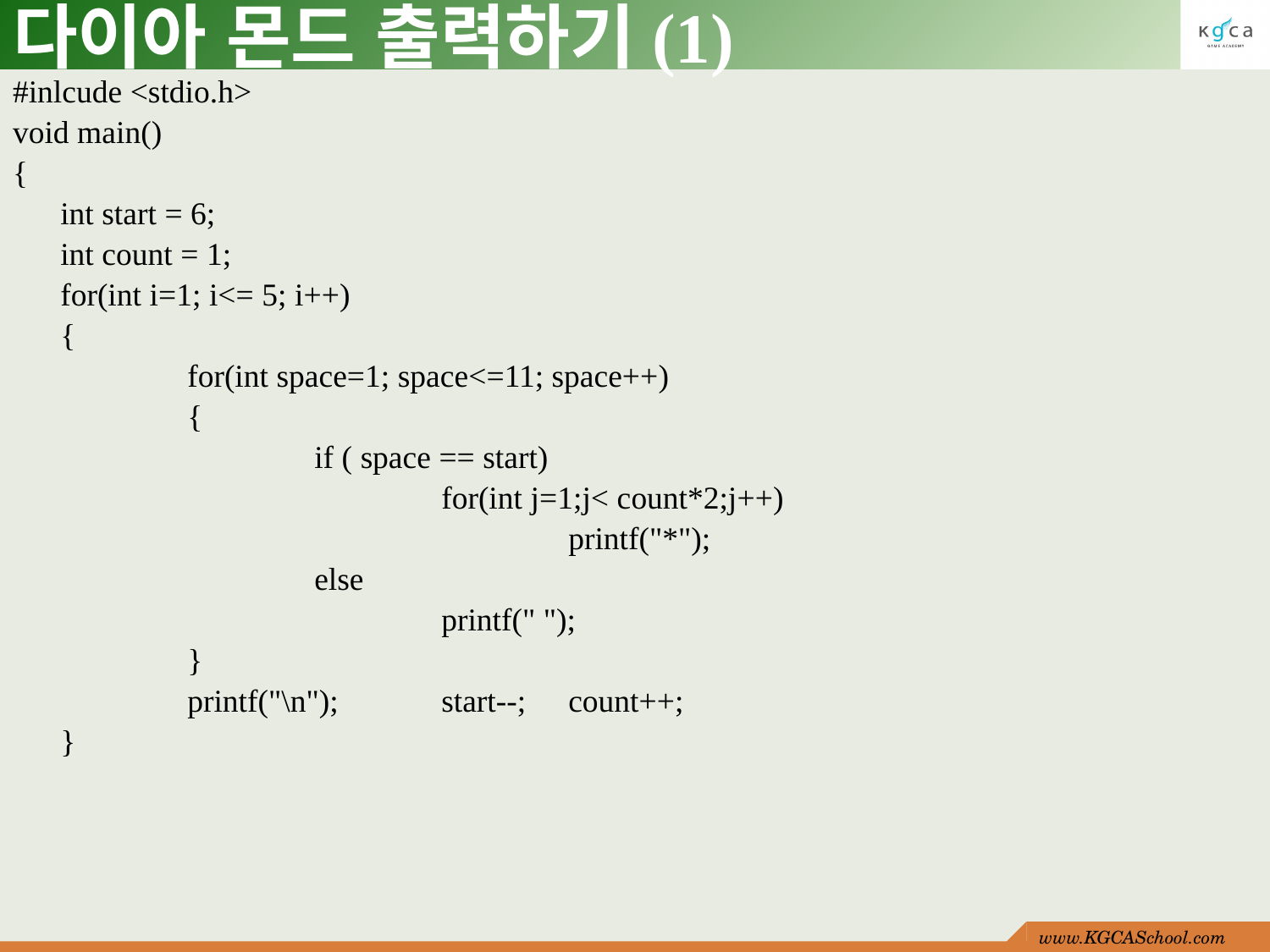

# 다이아 몬드 출력하기(1)
#inlcude <stdio.h>
void main()
{
	int start = 6;
	int count = 1;
	for(int i=1; i<= 5; i++)
	{
		for(int space=1; space<=11; space++)
		{
			if ( space == start)
				for(int j=1;j< count*2;j++)
					printf("*");
			else
				printf(" ");
		}
		printf("\n");	start--;  	count++;
	}